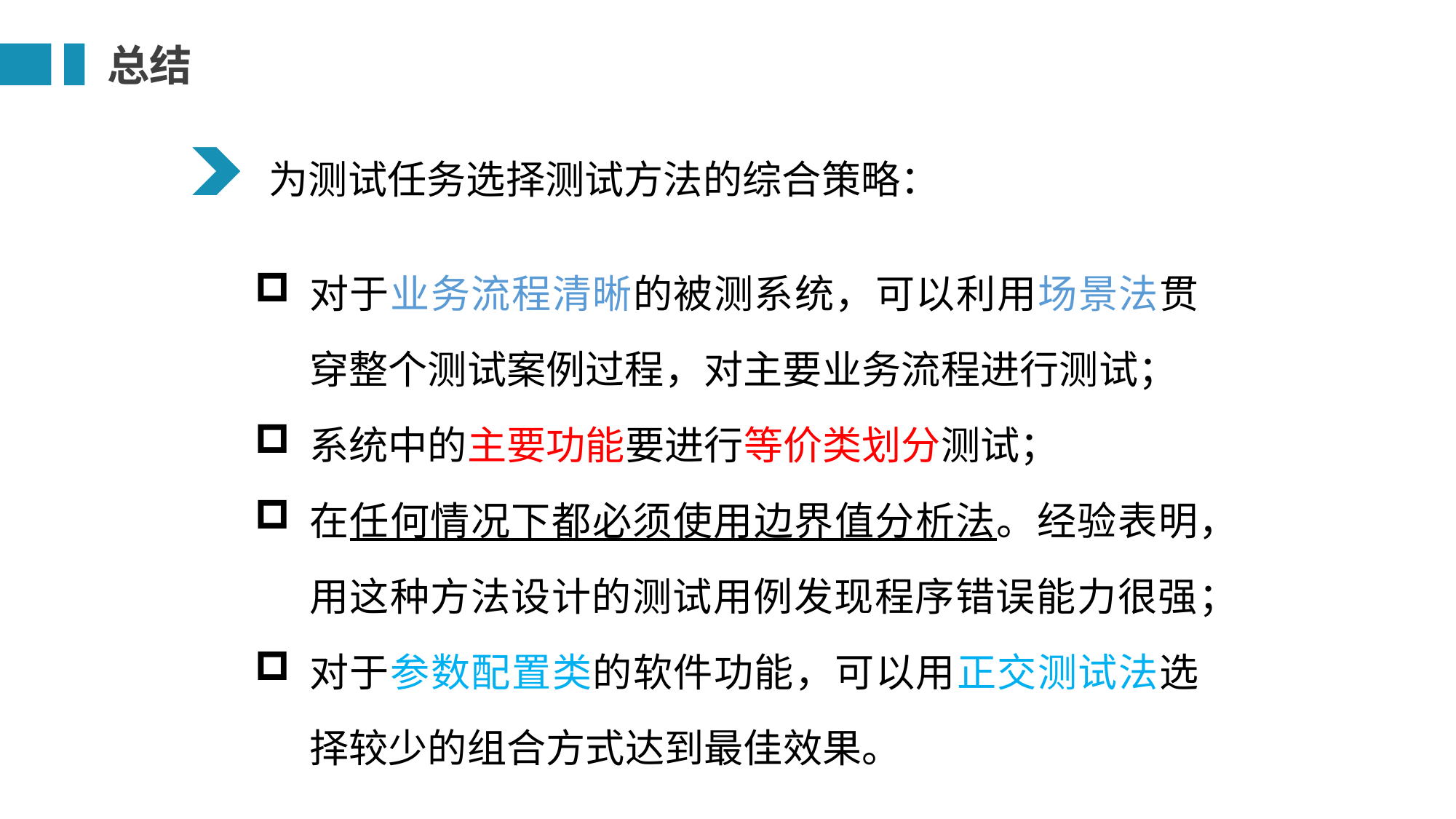

总结

为测试任务选择测试方法的综合策略：

对于业务流程清晰的被测系统，可以利用场景法贯穿整个测试案例过程，对主要业务流程进行测试；
系统中的主要功能要进行等价类划分测试；
在任何情况下都必须使用边界值分析法。经验表明，用这种方法设计的测试用例发现程序错误能力很强；
对于参数配置类的软件功能，可以用正交测试法选择较少的组合方式达到最佳效果。

135